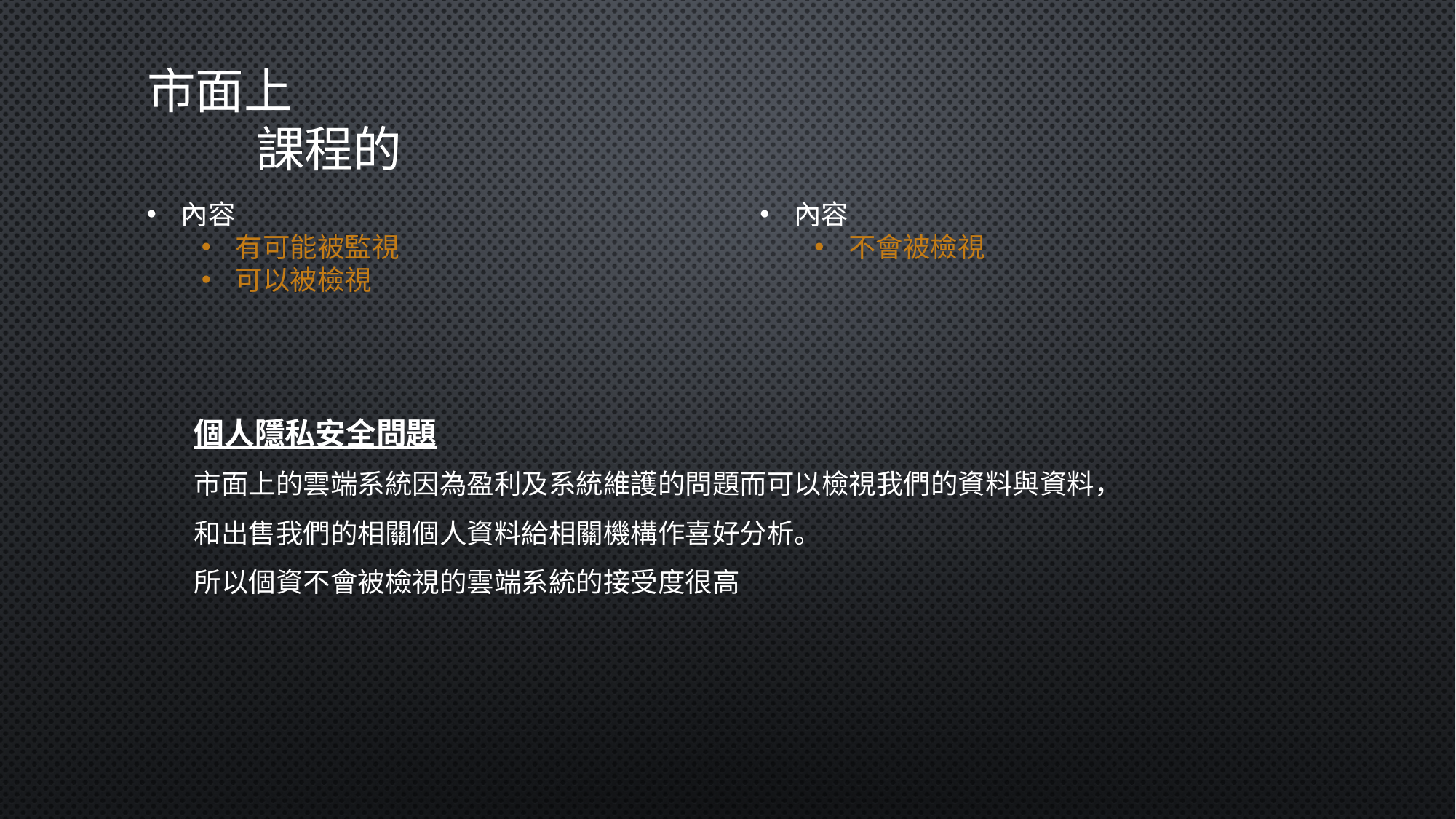

# 市面上										課程的
內容
有可能被監視
可以被檢視
內容
不會被檢視
個人隱私安全問題
市面上的雲端系統因為盈利及系統維護的問題而可以檢視我們的資料與資料，
和出售我們的相關個人資料給相關機構作喜好分析。
所以個資不會被檢視的雲端系統的接受度很高